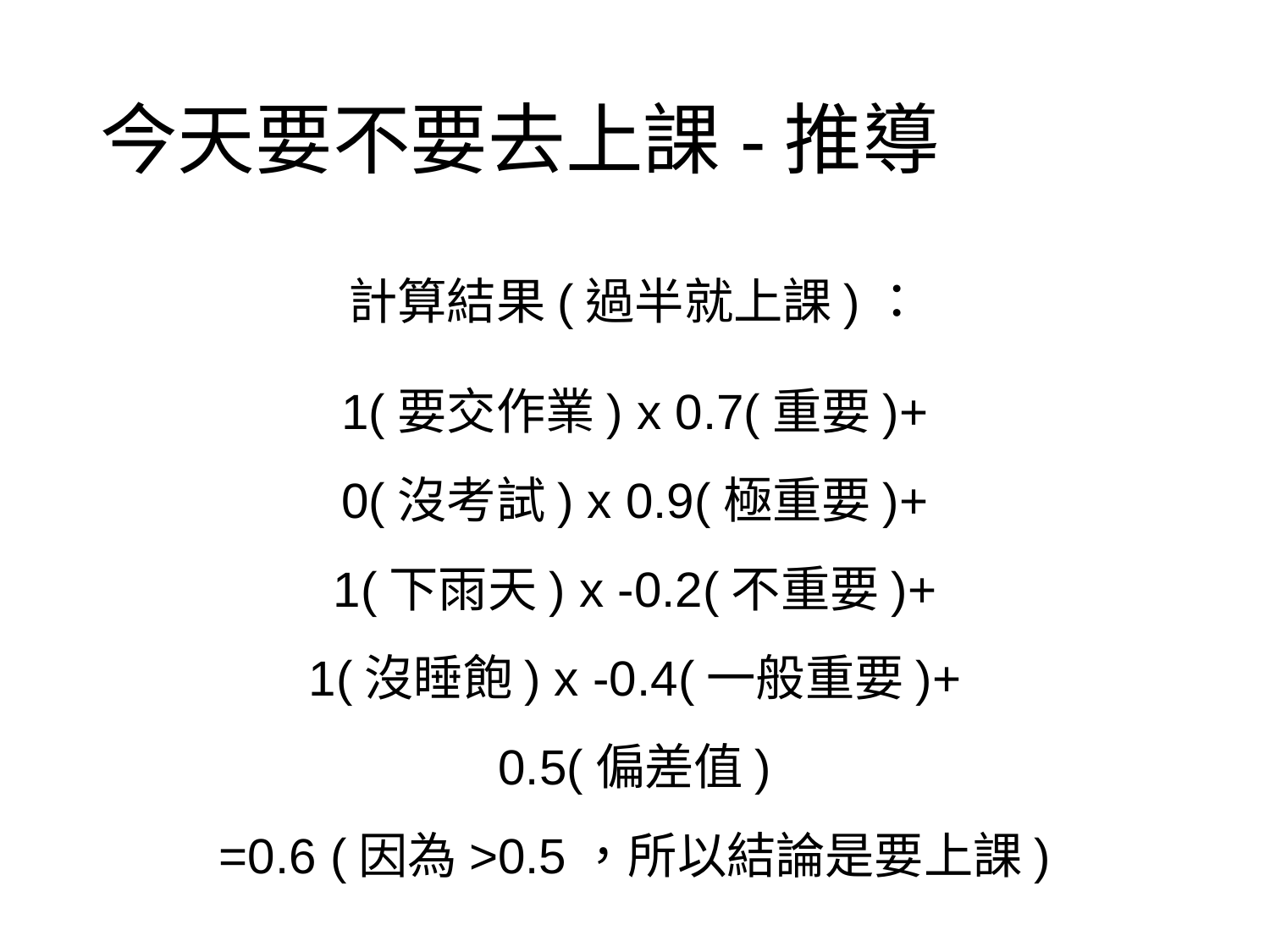

# 今天要不要去上課-推導
計算結果(過半就上課)：
1(要交作業) x 0.7(重要)+
0(沒考試) x 0.9(極重要)+
1(下雨天) x -0.2(不重要)+
1(沒睡飽) x -0.4(一般重要)+
0.5(偏差值)
=0.6 (因為>0.5，所以結論是要上課)